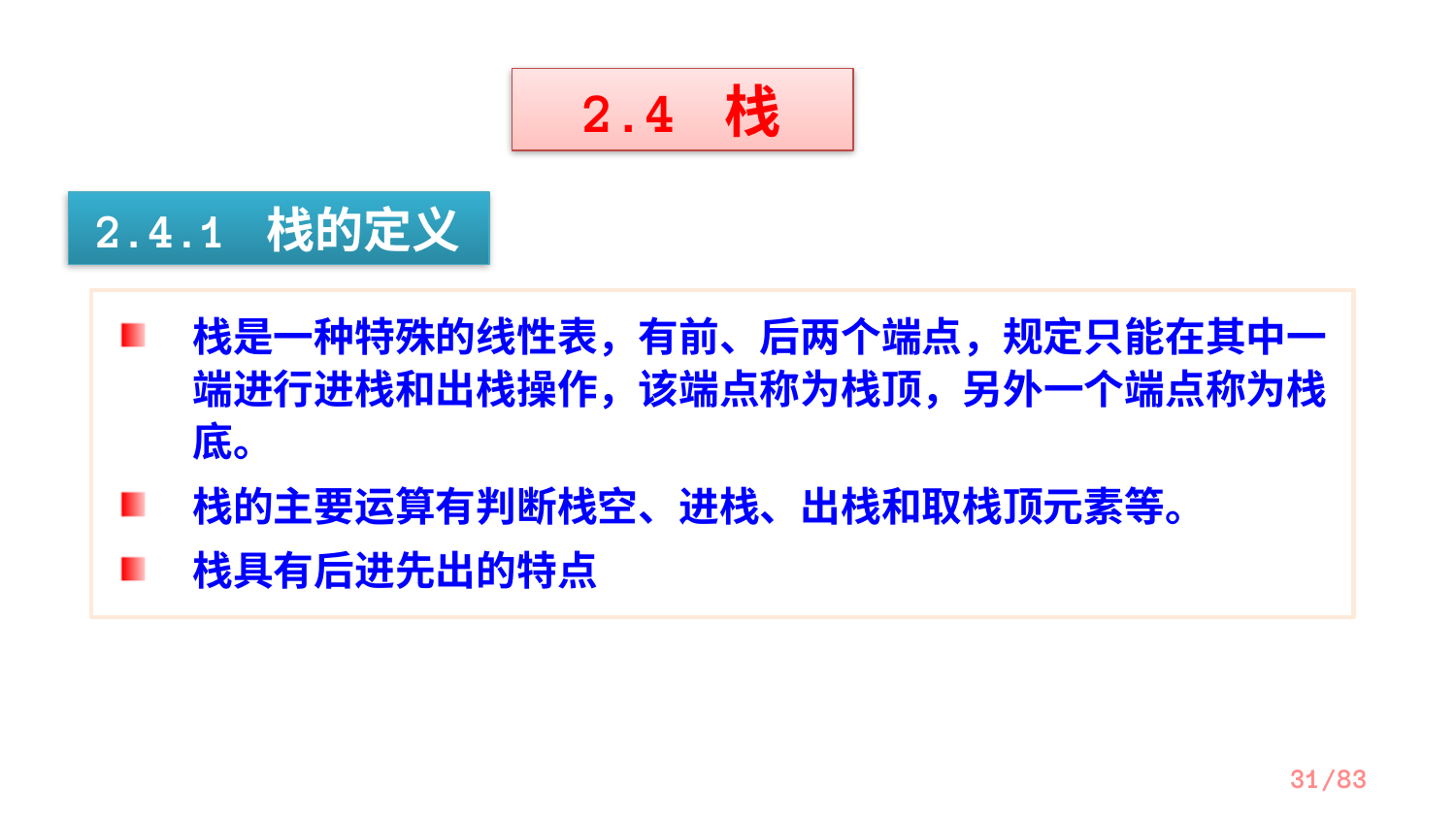

2.4 栈
2.4.1 栈的定义
栈是一种特殊的线性表，有前、后两个端点，规定只能在其中一端进行进栈和出栈操作，该端点称为栈顶，另外一个端点称为栈底。
栈的主要运算有判断栈空、进栈、出栈和取栈顶元素等。
栈具有后进先出的特点
31/83